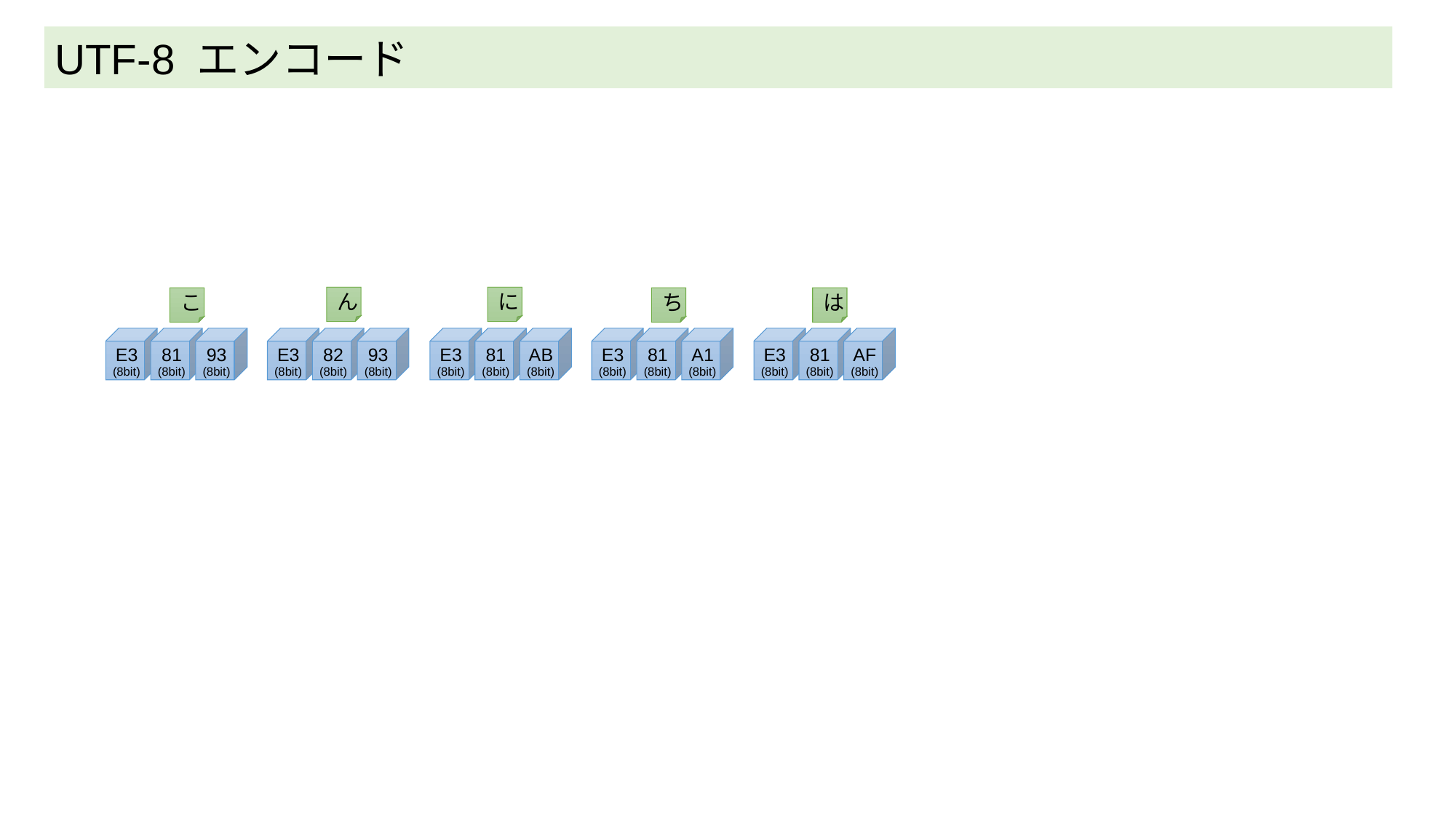

UTF-8 エンコード
ん
に
こ
ち
は

E3
(8bit)

81
(8bit)

93
(8bit)

E3
(8bit)

82
(8bit)

93
(8bit)

E3
(8bit)

81
(8bit)

AB
(8bit)

E3
(8bit)

81
(8bit)

A1
(8bit)

E3
(8bit)

81
(8bit)

AF
(8bit)